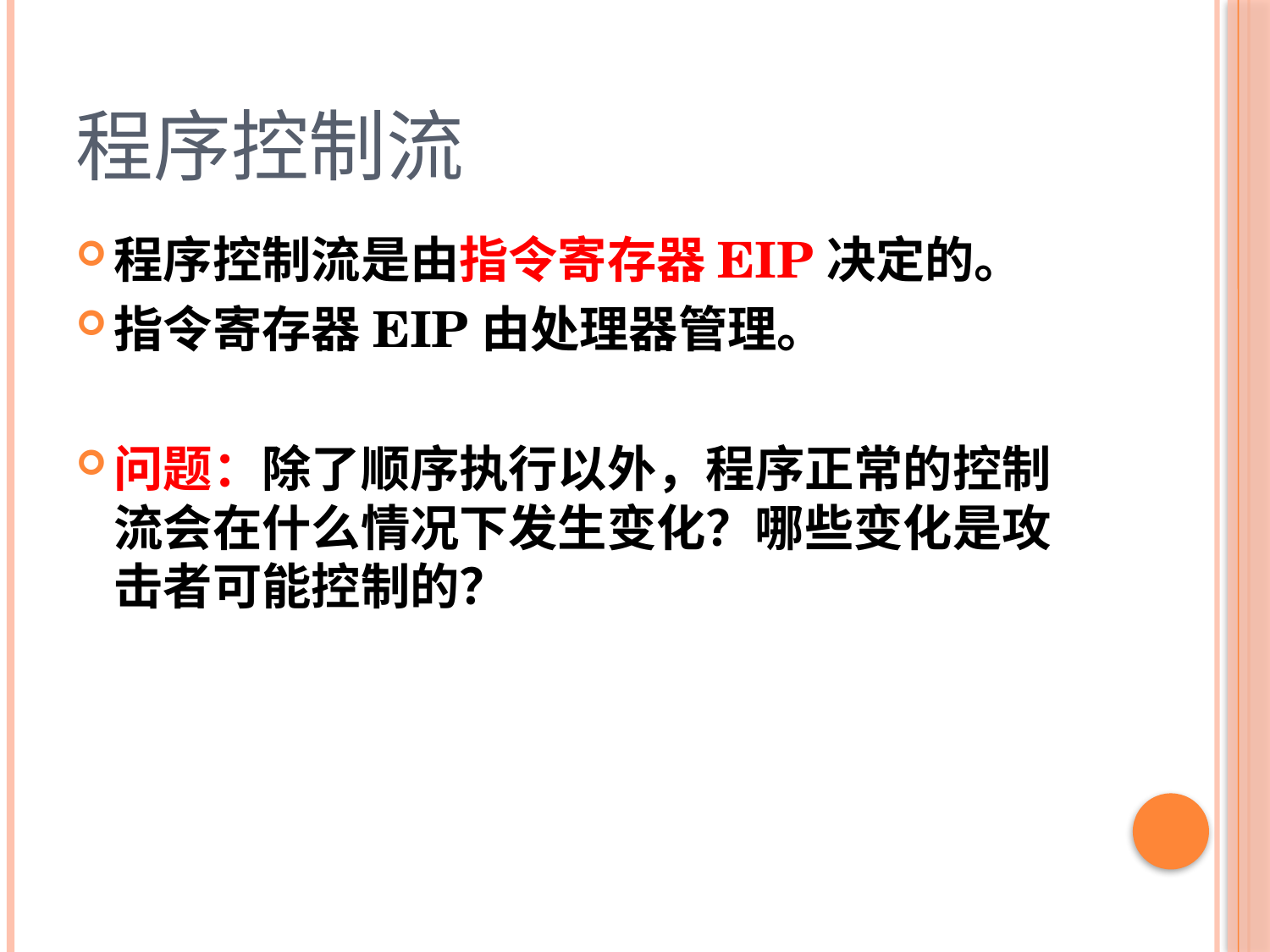

# 程序控制流
程序控制流是由指令寄存器EIP决定的。
指令寄存器EIP由处理器管理。

问题：除了顺序执行以外，程序正常的控制流会在什么情况下发生变化？哪些变化是攻击者可能控制的？